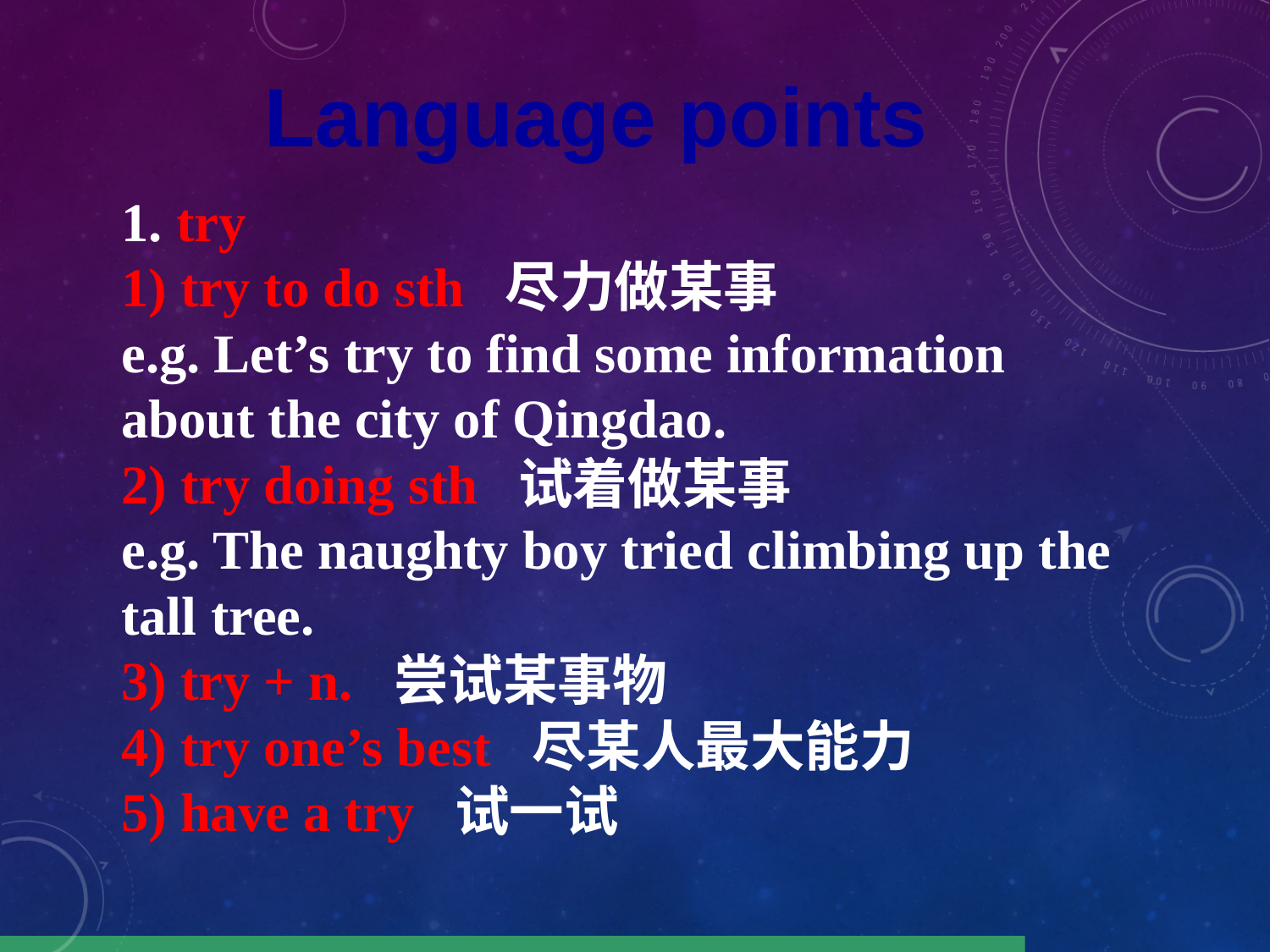

Language points
1. try
1) try to do sth  尽力做某事
e.g. Let’s try to find some information about the city of Qingdao.
2) try doing sth  试着做某事
e.g. The naughty boy tried climbing up the tall tree.
3) try + n.  尝试某事物
4) try one’s best  尽某人最大能力
5) have a try  试一试